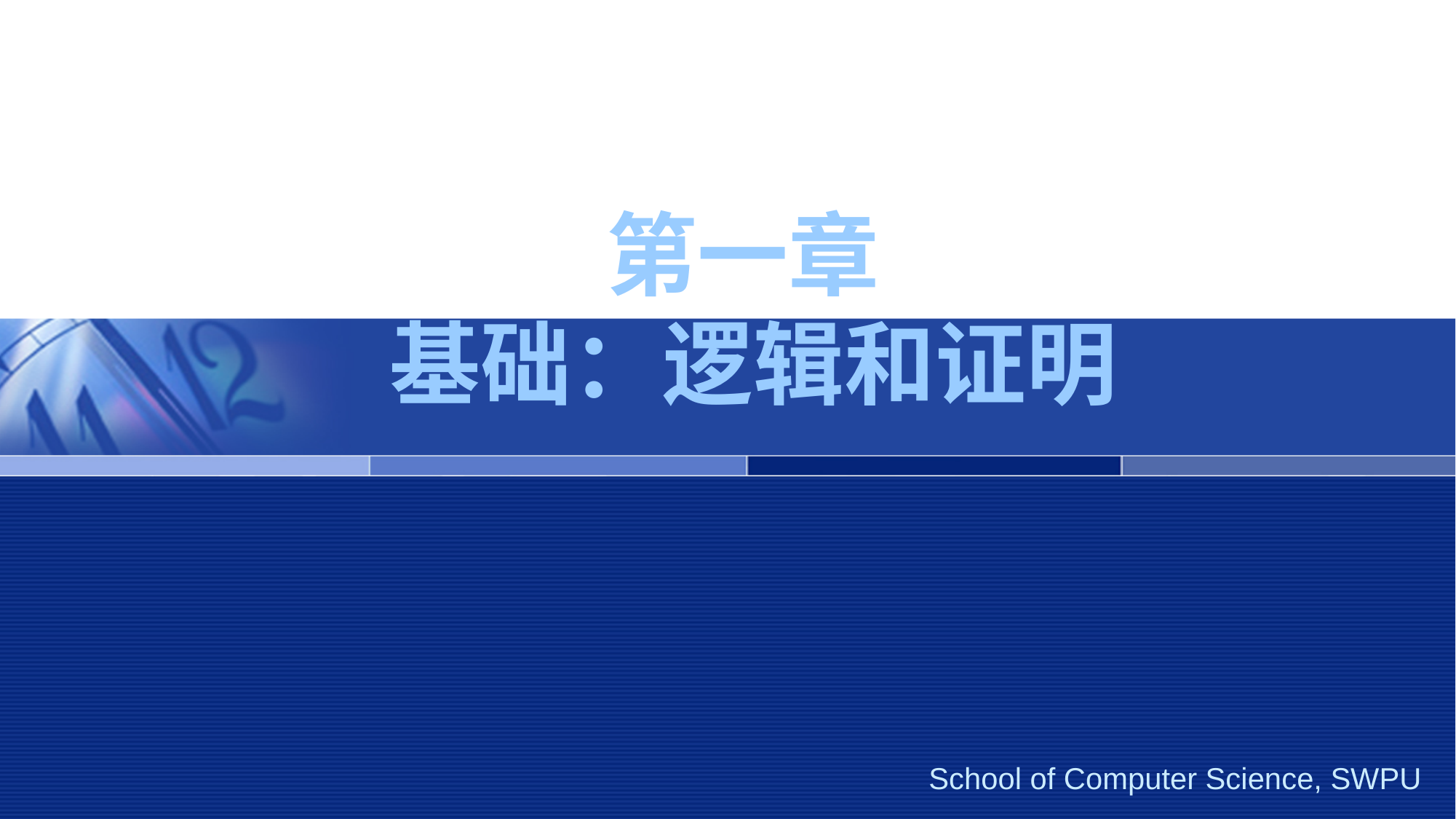

# 第一章 基础：逻辑和证明
School of Computer Science, SWPU